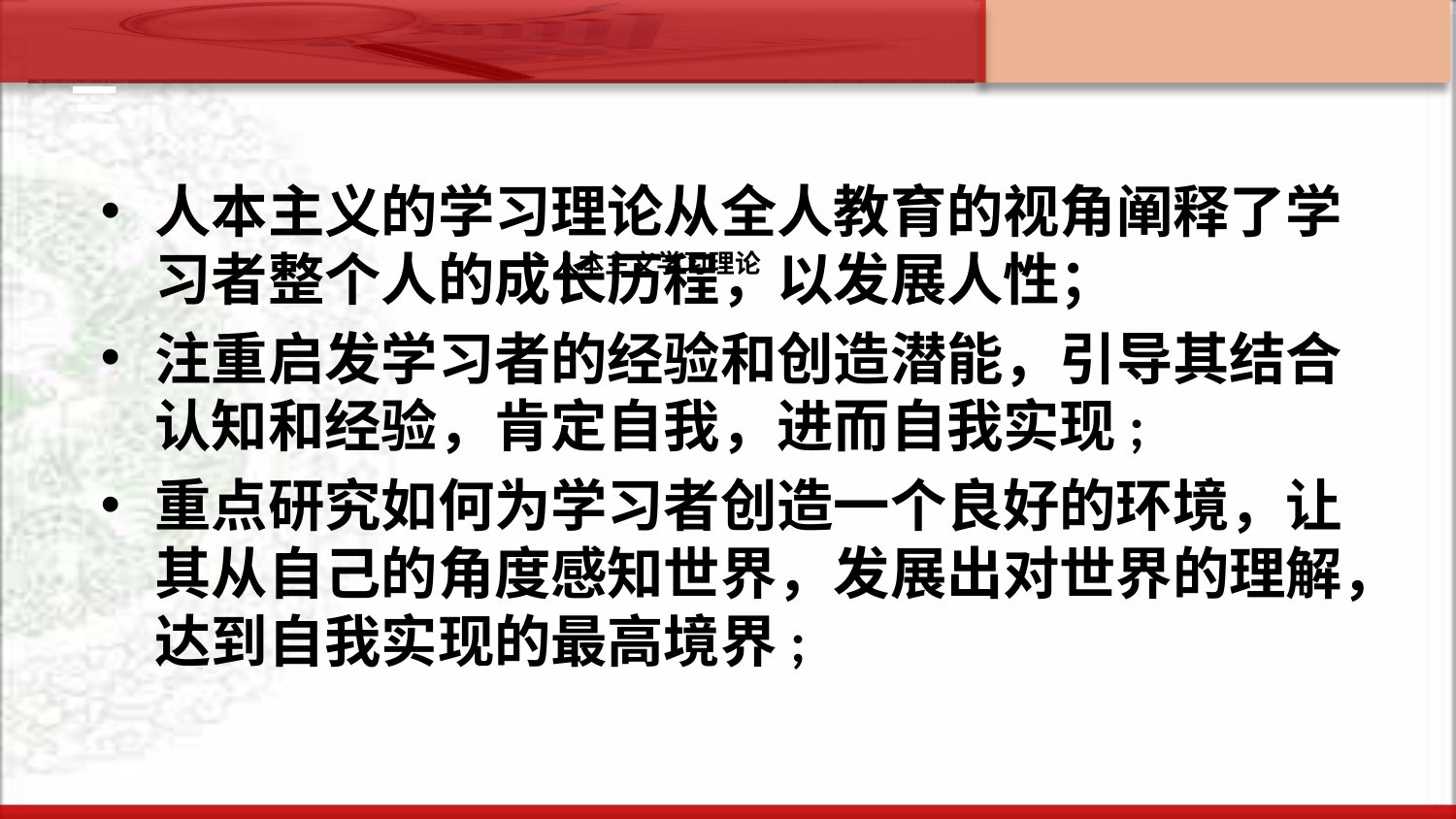

三
人本主义的学习理论从全人教育的视角阐释了学习者整个人的成长历程，以发展人性；
注重启发学习者的经验和创造潜能，引导其结合认知和经验，肯定自我，进而自我实现;
重点研究如何为学习者创造一个良好的环境，让其从自己的角度感知世界，发展出对世界的理解，达到自我实现的最高境界;

      人本主义学习理论